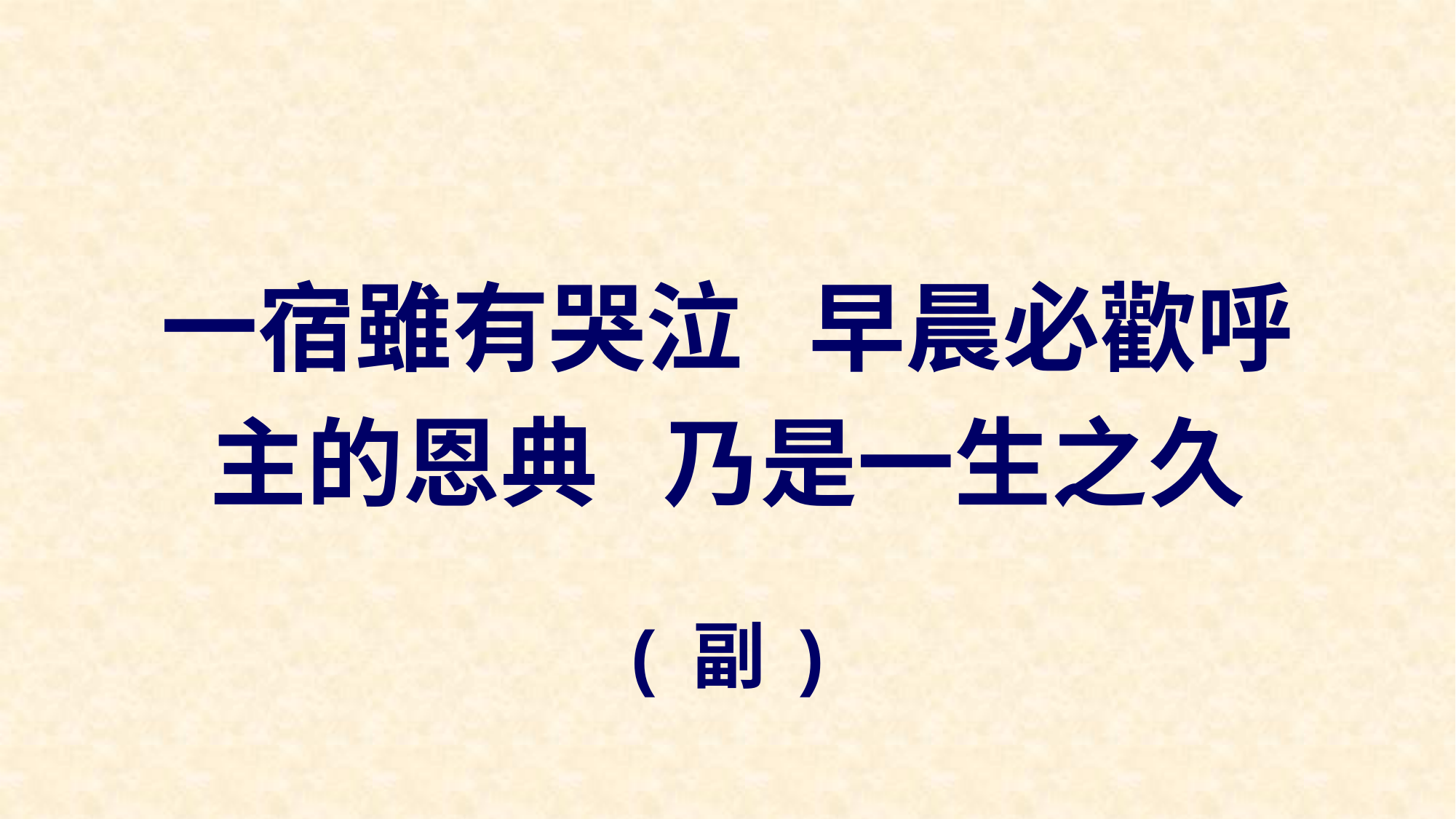

一宿雖有哭泣   早晨必歡呼
主的恩典   乃是一生之久
( 副 )